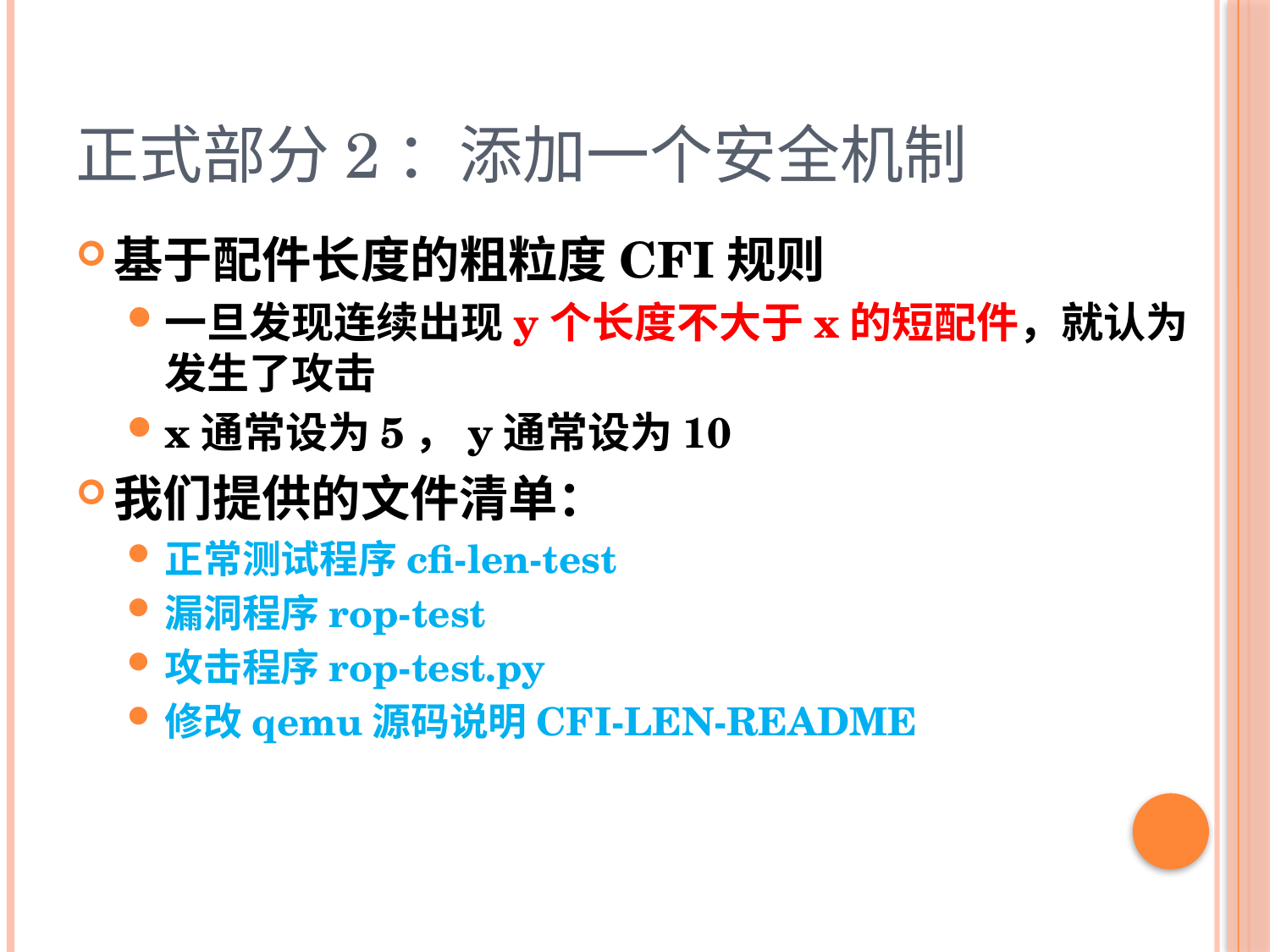

# 正式部分2：添加一个安全机制
基于配件长度的粗粒度CFI规则
一旦发现连续出现y个长度不大于x的短配件，就认为发生了攻击
x通常设为5，y通常设为10
我们提供的文件清单：
正常测试程序cfi-len-test
漏洞程序rop-test
攻击程序rop-test.py
修改qemu源码说明CFI-LEN-README